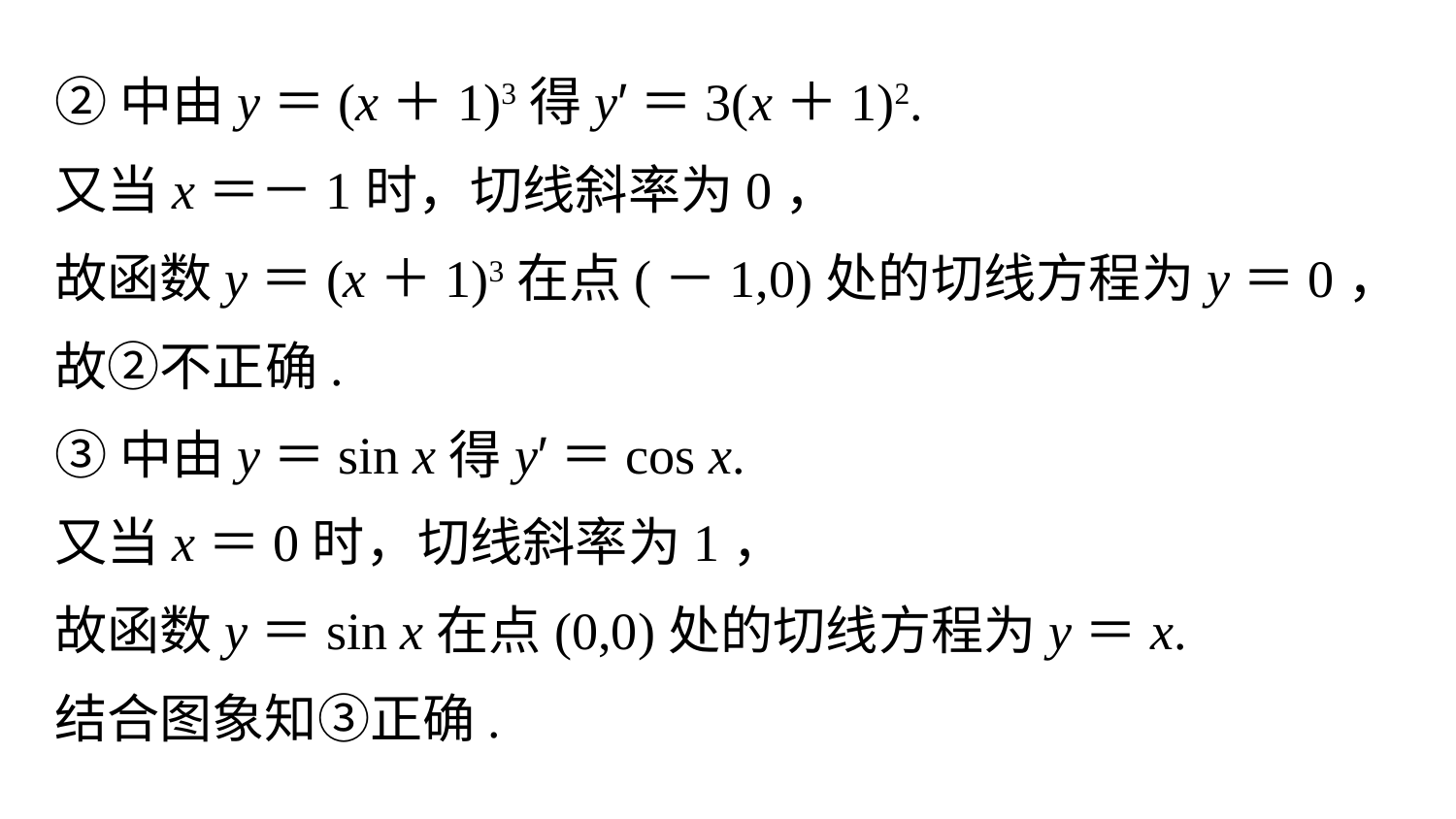

②中由y＝(x＋1)3得y′＝3(x＋1)2.
又当x＝－1时，切线斜率为0，
故函数y＝(x＋1)3在点(－1,0)处的切线方程为y＝0，
故②不正确.
③中由y＝sin x得y′＝cos x.
又当x＝0时，切线斜率为1，
故函数y＝sin x在点(0,0)处的切线方程为y＝x.
结合图象知③正确.